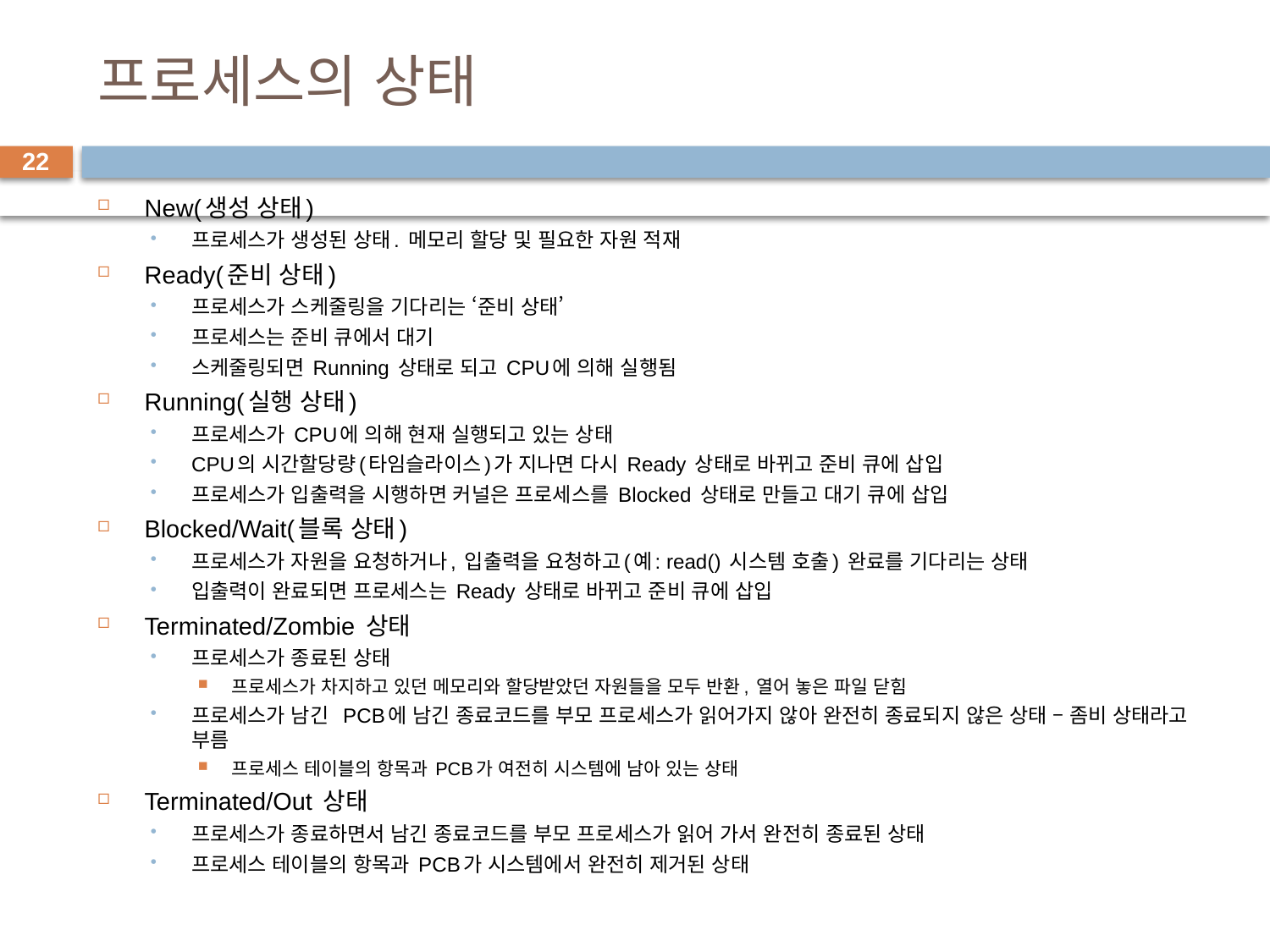

# 프로세스의 상태
22
New(생성 상태)
프로세스가 생성된 상태. 메모리 할당 및 필요한 자원 적재
Ready(준비 상태)
프로세스가 스케줄링을 기다리는 ‘준비 상태’
프로세스는 준비 큐에서 대기
스케줄링되면 Running 상태로 되고 CPU에 의해 실행됨
Running(실행 상태)
프로세스가 CPU에 의해 현재 실행되고 있는 상태
CPU의 시간할당량(타임슬라이스)가 지나면 다시 Ready 상태로 바뀌고 준비 큐에 삽입
프로세스가 입출력을 시행하면 커널은 프로세스를 Blocked 상태로 만들고 대기 큐에 삽입
Blocked/Wait(블록 상태)
프로세스가 자원을 요청하거나, 입출력을 요청하고(예: read() 시스템 호출) 완료를 기다리는 상태
입출력이 완료되면 프로세스는 Ready 상태로 바뀌고 준비 큐에 삽입
Terminated/Zombie 상태
프로세스가 종료된 상태
프로세스가 차지하고 있던 메모리와 할당받았던 자원들을 모두 반환, 열어 놓은 파일 닫힘
프로세스가 남긴  PCB에 남긴 종료코드를 부모 프로세스가 읽어가지 않아 완전히 종료되지 않은 상태 – 좀비 상태라고 부름
프로세스 테이블의 항목과 PCB가 여전히 시스템에 남아 있는 상태
Terminated/Out 상태
프로세스가 종료하면서 남긴 종료코드를 부모 프로세스가 읽어 가서 완전히 종료된 상태
프로세스 테이블의 항목과 PCB가 시스템에서 완전히 제거된 상태